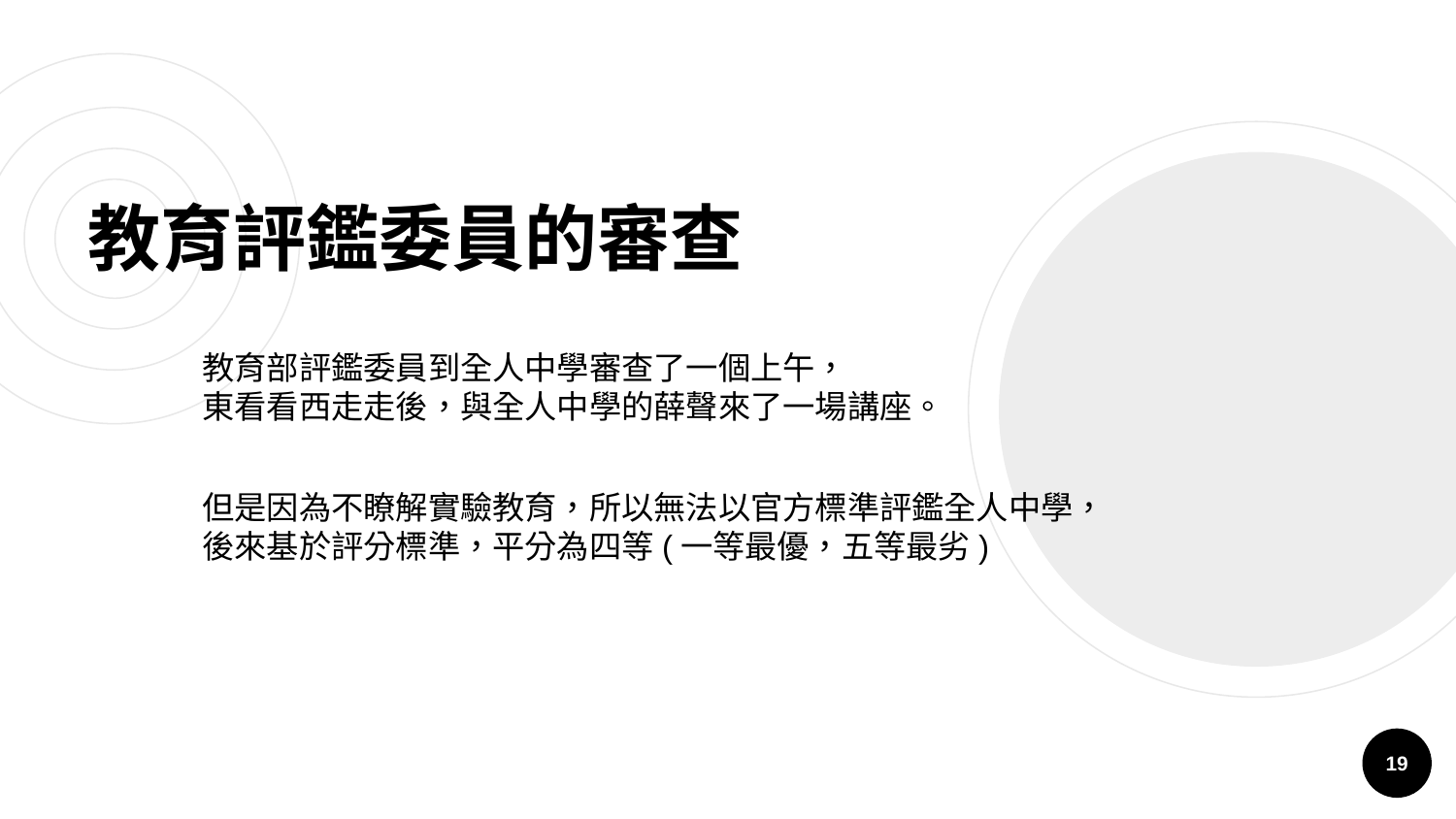

# 教育評鑑委員的審查
教育部評鑑委員到全人中學審查了一個上午，
東看看西走走後，與全人中學的薛聲來了一場講座。

但是因為不瞭解實驗教育，所以無法以官方標準評鑑全人中學，
後來基於評分標準，平分為四等(一等最優，五等最劣)

19